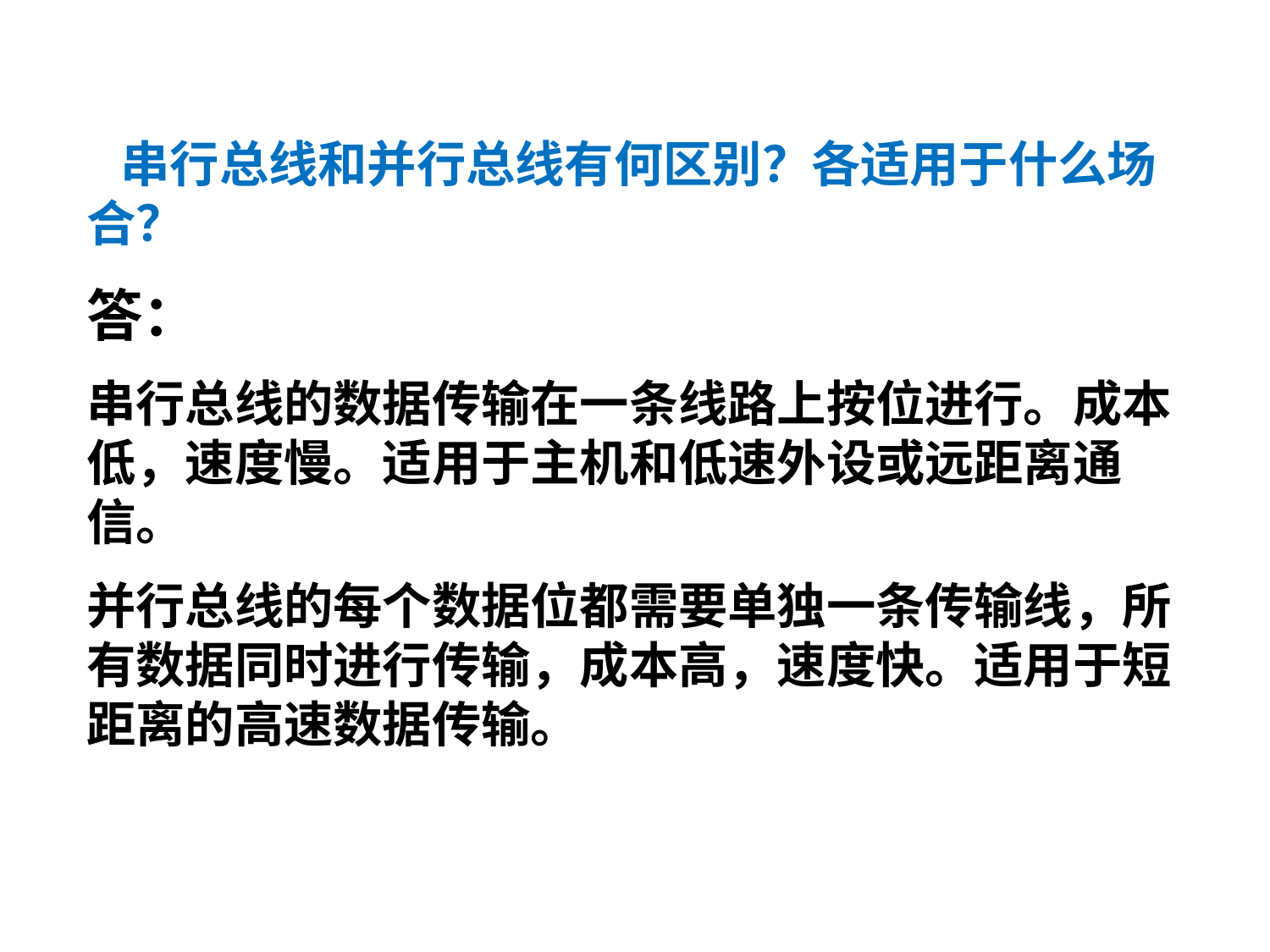

串行总线和并行总线有何区别？各适用于什么场合？
答：
串行总线的数据传输在一条线路上按位进行。成本低，速度慢。适用于主机和低速外设或远距离通信。
并行总线的每个数据位都需要单独一条传输线，所有数据同时进行传输，成本高，速度快。适用于短距离的高速数据传输。